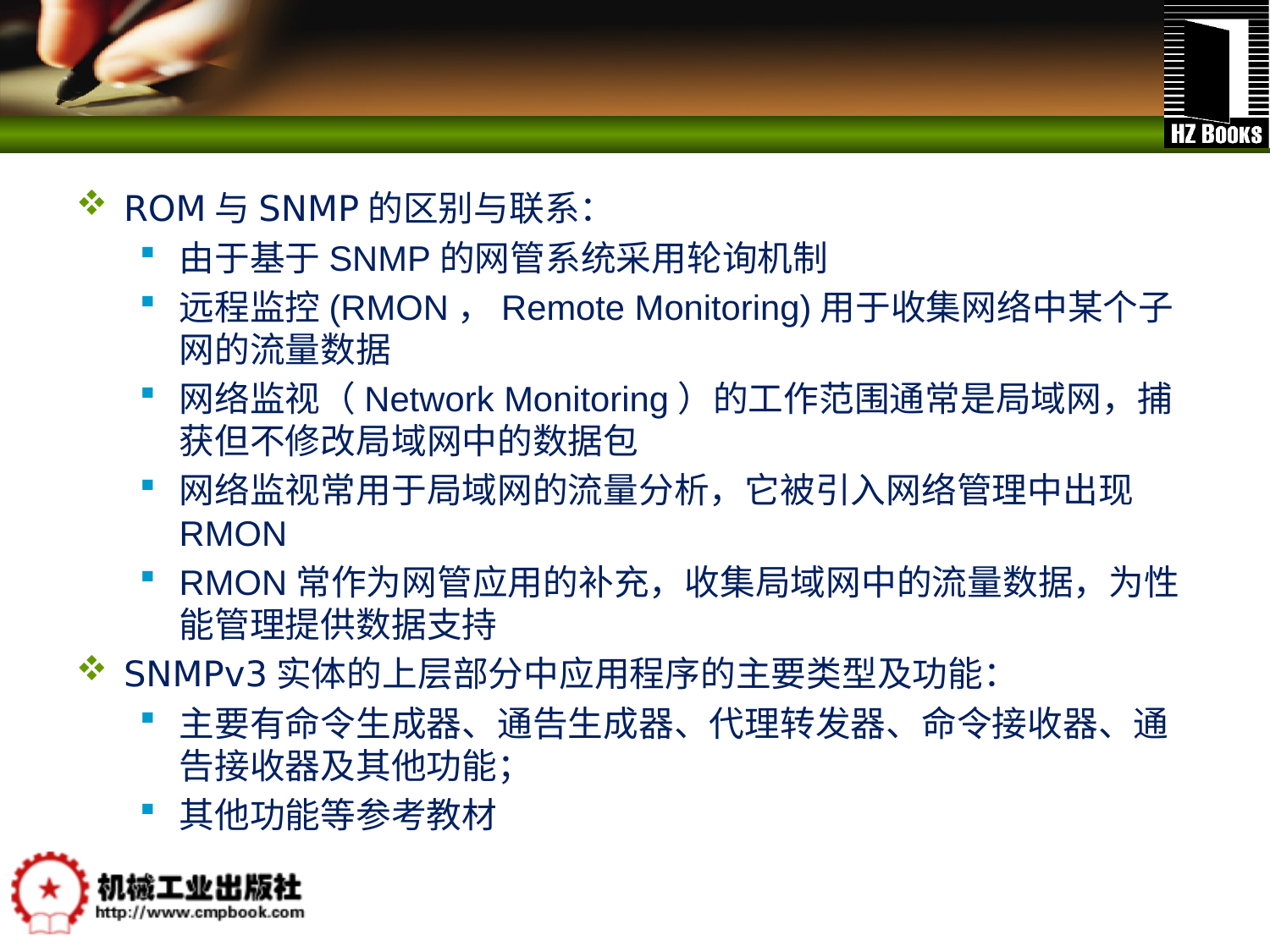

#
ROM与SNMP的区别与联系：
由于基于SNMP的网管系统采用轮询机制
远程监控(RMON，Remote Monitoring)用于收集网络中某个子网的流量数据
网络监视（Network Monitoring）的工作范围通常是局域网，捕获但不修改局域网中的数据包
网络监视常用于局域网的流量分析，它被引入网络管理中出现RMON
RMON常作为网管应用的补充，收集局域网中的流量数据，为性能管理提供数据支持
SNMPv3实体的上层部分中应用程序的主要类型及功能：
主要有命令生成器、通告生成器、代理转发器、命令接收器、通告接收器及其他功能；
其他功能等参考教材